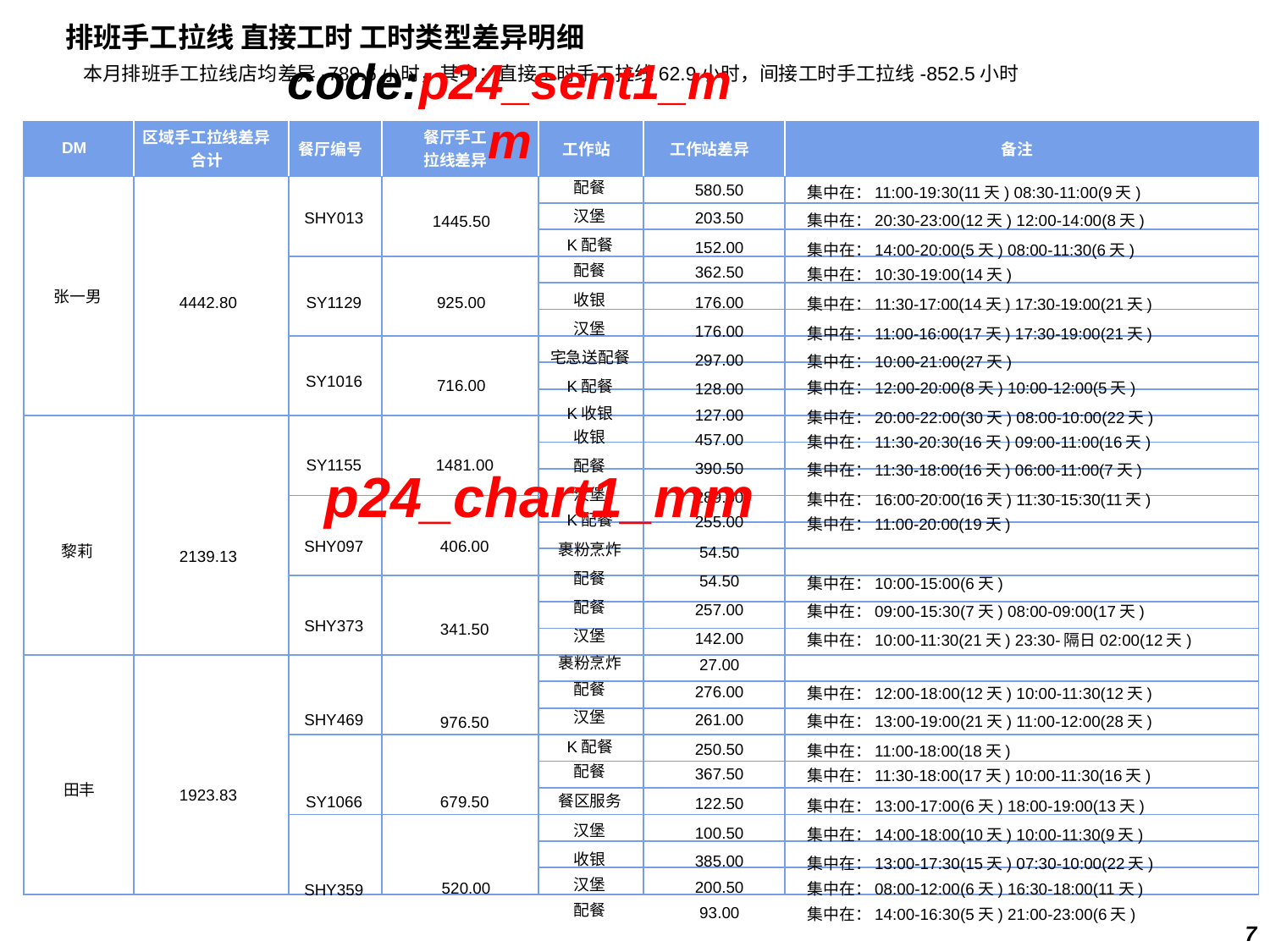

#
排班手工拉线 直接工时 工时类型差异明细
code:p24_sent1_mm
本月排班手工拉线店均差异-789.6小时，其中：直接工时手工拉线62.9小时，间接工时手工拉线-852.5小时
| DM | 区域手工拉线差异 合计 | 餐厅编号 | 餐厅手工 拉线差异 | 工作站 | 工作站差异 | 备注 |
| --- | --- | --- | --- | --- | --- | --- |
|  |  |  |  |  |  |  |
|  |  |  |  |  |  |  |
|  |  |  |  |  |  |  |
|  |  |  |  |  |  |  |
|  |  |  |  |  |  |  |
|  |  |  |  |  |  |  |
|  |  |  |  |  |  |  |
|  |  |  |  |  |  |  |
|  |  |  |  |  |  |  |
|  |  |  |  |  |  |  |
|  |  |  |  |  |  |  |
|  |  |  |  |  |  |  |
|  |  |  |  |  |  |  |
|  |  |  |  |  |  |  |
|  |  |  |  |  |  |  |
|  |  |  |  |  |  |  |
|  |  |  |  |  |  |  |
|  |  |  |  |  |  |  |
|  |  |  |  |  |  |  |
|  |  |  |  |  |  |  |
|  |  |  |  |  |  |  |
|  |  |  |  |  |  |  |
|  |  |  |  |  |  |  |
|  |  |  |  |  |  |  |
|  |  |  |  |  |  |  |
|  |  |  |  |  |  |  |
|  |  |  |  |  |  |  |
配餐
580.50
集中在：11:00-19:30(11天) 08:30-11:00(9天)
汉堡
203.50
SHY013
集中在：20:30-23:00(12天) 12:00-14:00(8天)
1445.50
K配餐
152.00
集中在：14:00-20:00(5天) 08:00-11:30(6天)
配餐
362.50
集中在：10:30-19:00(14天)
张一男
收银
4442.80
SY1129
176.00
925.00
集中在：11:30-17:00(14天) 17:30-19:00(21天)
汉堡
176.00
集中在：11:00-16:00(17天) 17:30-19:00(21天)
宅急送配餐
297.00
集中在：10:00-21:00(27天)
SY1016
716.00
K配餐
集中在：12:00-20:00(8天) 10:00-12:00(5天)
128.00
K收银
127.00
集中在：20:00-22:00(30天) 08:00-10:00(22天)
收银
457.00
集中在：11:30-20:30(16天) 09:00-11:00(16天)
SY1155
1481.00
配餐
390.50
集中在：11:30-18:00(16天) 06:00-11:00(7天)
p24_chart1_mm
汉堡
289.50
集中在：16:00-20:00(16天) 11:30-15:30(11天)
K配餐
255.00
集中在：11:00-20:00(19天)
SHY097
406.00
裹粉烹炸
黎莉
54.50

2139.13
配餐
54.50
集中在：10:00-15:00(6天)
配餐
257.00
集中在：09:00-15:30(7天) 08:00-09:00(17天)
SHY373
341.50
汉堡
142.00
集中在：10:00-11:30(21天) 23:30-隔日02:00(12天)
裹粉烹炸
27.00

配餐
276.00
集中在：12:00-18:00(12天) 10:00-11:30(12天)
汉堡
261.00
SHY469
集中在：13:00-19:00(21天) 11:00-12:00(28天)
976.50
K配餐
250.50
集中在：11:00-18:00(18天)
配餐
367.50
集中在：11:30-18:00(17天) 10:00-11:30(16天)
田丰
1923.83
餐区服务
SY1066
679.50
122.50
集中在：13:00-17:00(6天) 18:00-19:00(13天)
汉堡
100.50
集中在：14:00-18:00(10天) 10:00-11:30(9天)
收银
385.00
集中在：13:00-17:30(15天) 07:30-10:00(22天)
汉堡
200.50
520.00
集中在：08:00-12:00(6天) 16:30-18:00(11天)
SHY359
配餐
93.00
集中在：14:00-16:30(5天) 21:00-23:00(6天)